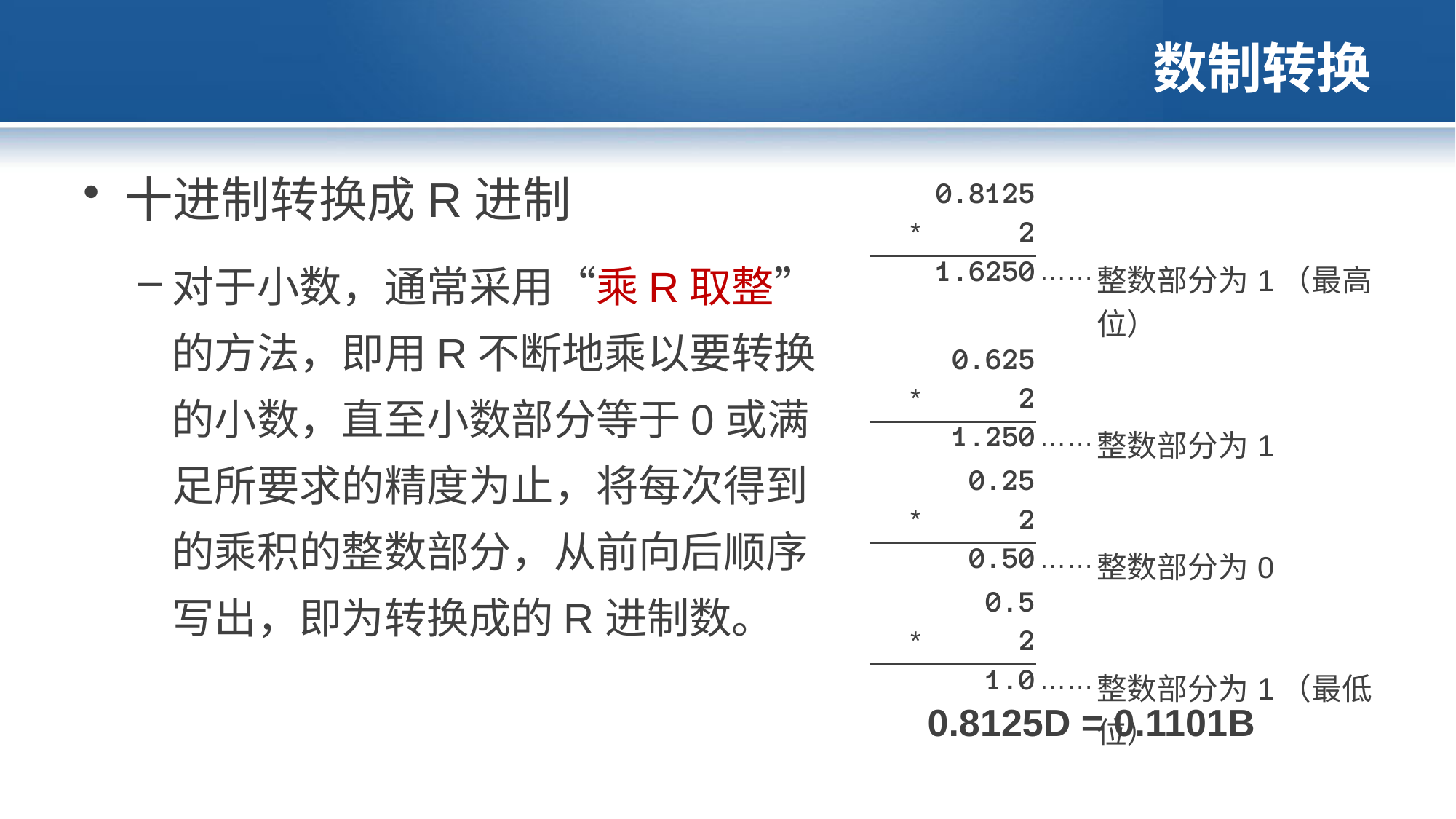

# 数制转换
十进制转换成R进制
对于小数，通常采用“乘R取整”的方法，即用R不断地乘以要转换的小数，直至小数部分等于0或满足所要求的精度为止，将每次得到的乘积的整数部分，从前向后顺序写出，即为转换成的R进制数。
|  | 0.8125 |  |  |
| --- | --- | --- | --- |
| \* | 2 |  |  |
|  | 1.6250 | …… | 整数部分为1（最高位） |
|  | 0.625 |  |  |
| \* | 2 |  |  |
|  | 1.250 | …… | 整数部分为1 |
|  | 0.25 |  |  |
| \* | 2 |  |  |
|  | 0.50 | …… | 整数部分为0 |
|  | 0.5 |  |  |
| \* | 2 |  |  |
|  | 1.0 | …… | 整数部分为1（最低位） |
0.8125D = 0.1101B